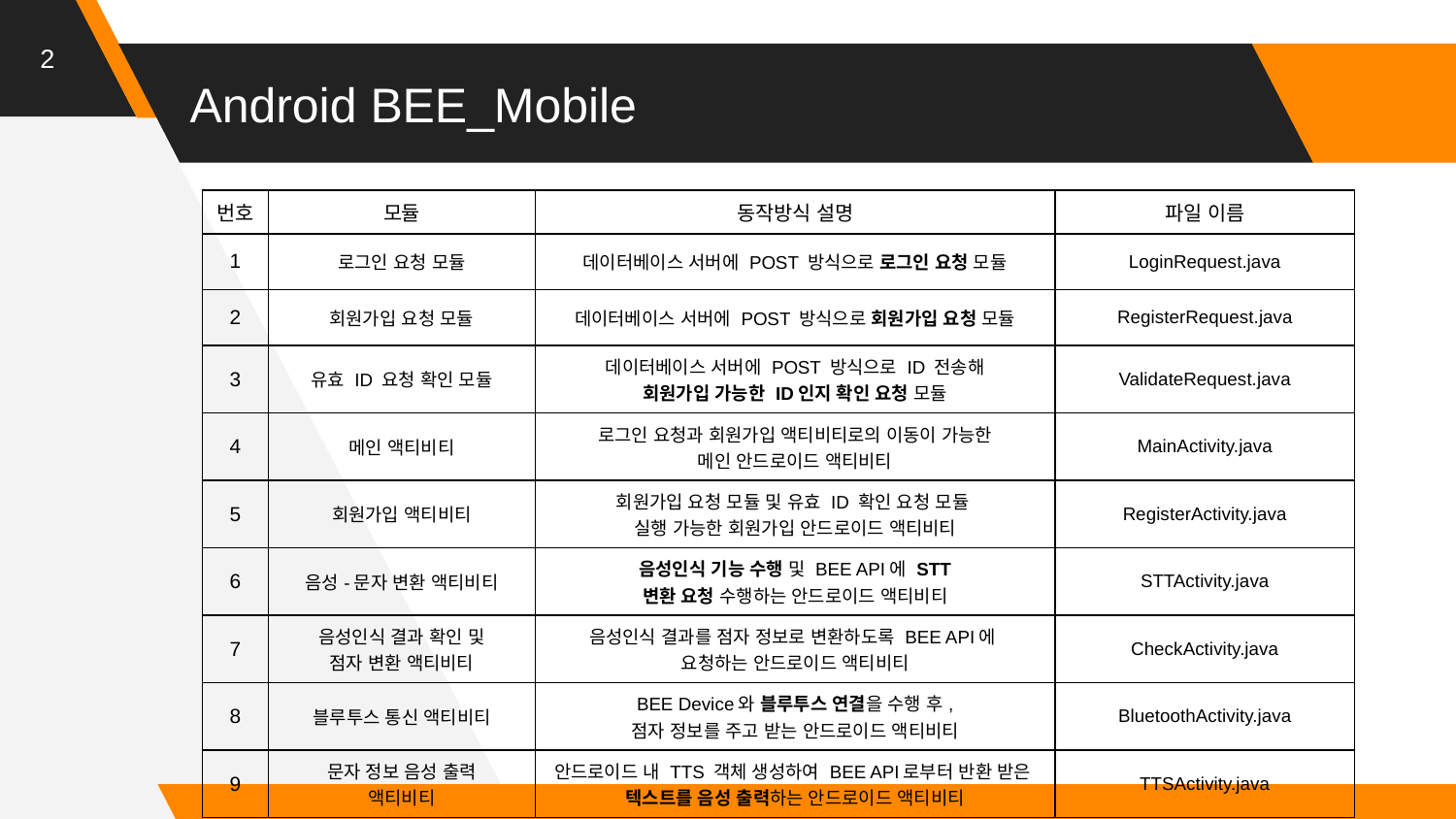

2
# Android BEE_Mobile
| 번호 | 모듈 | 동작방식 설명 | 파일 이름 |
| --- | --- | --- | --- |
| 1 | 로그인 요청 모듈 | 데이터베이스 서버에 POST 방식으로 로그인 요청 모듈 | LoginRequest.java |
| 2 | 회원가입 요청 모듈 | 데이터베이스 서버에 POST 방식으로 회원가입 요청 모듈 | RegisterRequest.java |
| 3 | 유효 ID 요청 확인 모듈 | 데이터베이스 서버에 POST 방식으로 ID 전송해 회원가입 가능한 ID인지 확인 요청 모듈 | ValidateRequest.java |
| 4 | 메인 액티비티 | 로그인 요청과 회원가입 액티비티로의 이동이 가능한 메인 안드로이드 액티비티 | MainActivity.java |
| 5 | 회원가입 액티비티 | 회원가입 요청 모듈 및 유효 ID 확인 요청 모듈 실행 가능한 회원가입 안드로이드 액티비티 | RegisterActivity.java |
| 6 | 음성-문자 변환 액티비티 | 음성인식 기능 수행 및 BEE API에 STT 변환 요청 수행하는 안드로이드 액티비티 | STTActivity.java |
| 7 | 음성인식 결과 확인 및 점자 변환 액티비티 | 음성인식 결과를 점자 정보로 변환하도록 BEE API에 요청하는 안드로이드 액티비티 | CheckActivity.java |
| 8 | 블루투스 통신 액티비티 | BEE Device와 블루투스 연결을 수행 후, 점자 정보를 주고 받는 안드로이드 액티비티 | BluetoothActivity.java |
| 9 | 문자 정보 음성 출력 액티비티 | 안드로이드 내 TTS 객체 생성하여 BEE API로부터 반환 받은 텍스트를 음성 출력하는 안드로이드 액티비티 | TTSActivity.java |